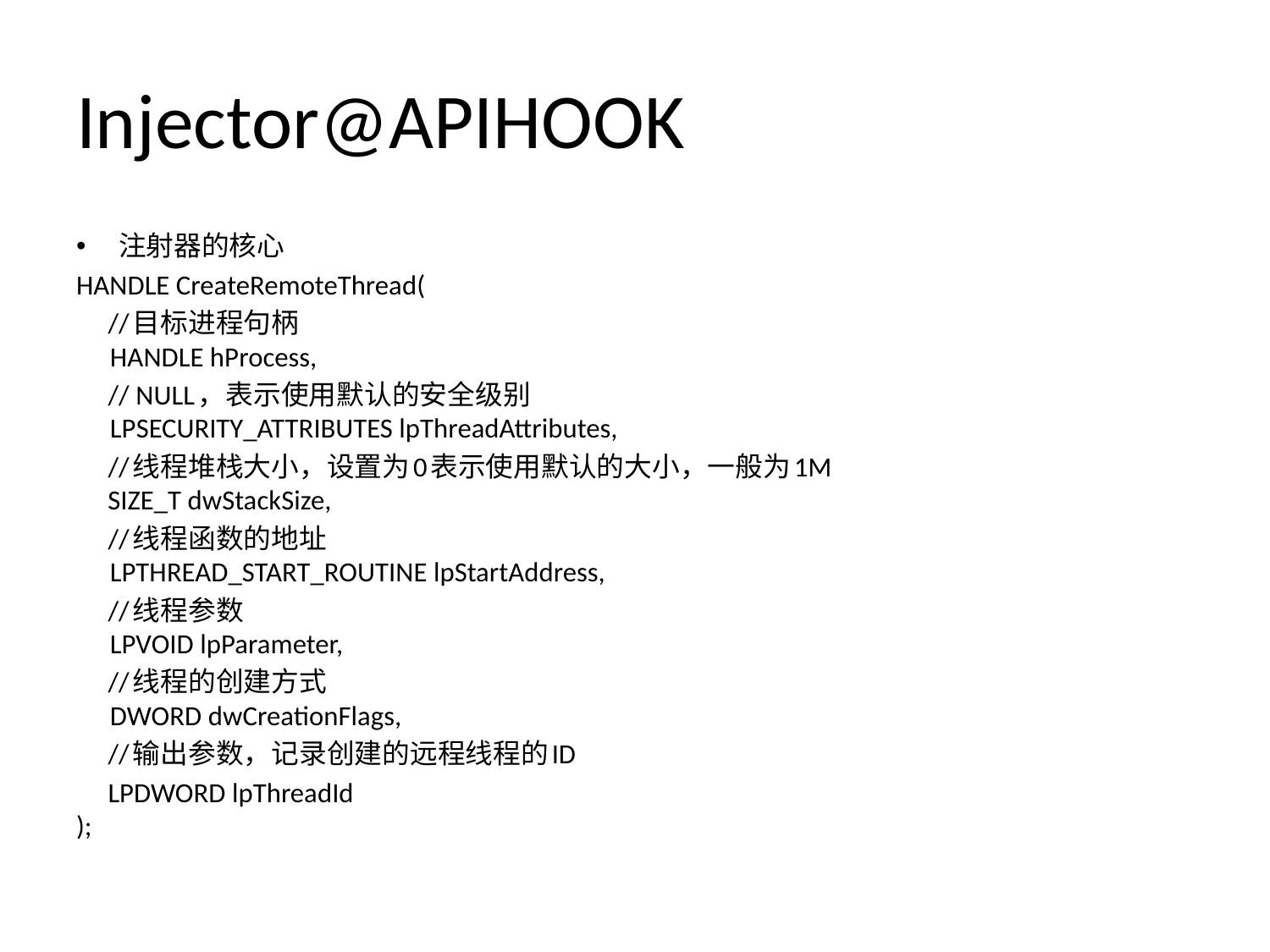

# Injector@APIHOOK
注射器的核心
HANDLE CreateRemoteThread(
     //目标进程句柄
     HANDLE hProcess,
     // NULL，表示使用默认的安全级别
     LPSECURITY_ATTRIBUTES lpThreadAttributes,
     //线程堆栈大小，设置为0表示使用默认的大小，一般为1M
     SIZE_T dwStackSize,
     //线程函数的地址
     LPTHREAD_START_ROUTINE lpStartAddress,
     //线程参数
     LPVOID lpParameter,
     //线程的创建方式
     DWORD dwCreationFlags,
     //输出参数，记录创建的远程线程的ID
     LPDWORD lpThreadId
);